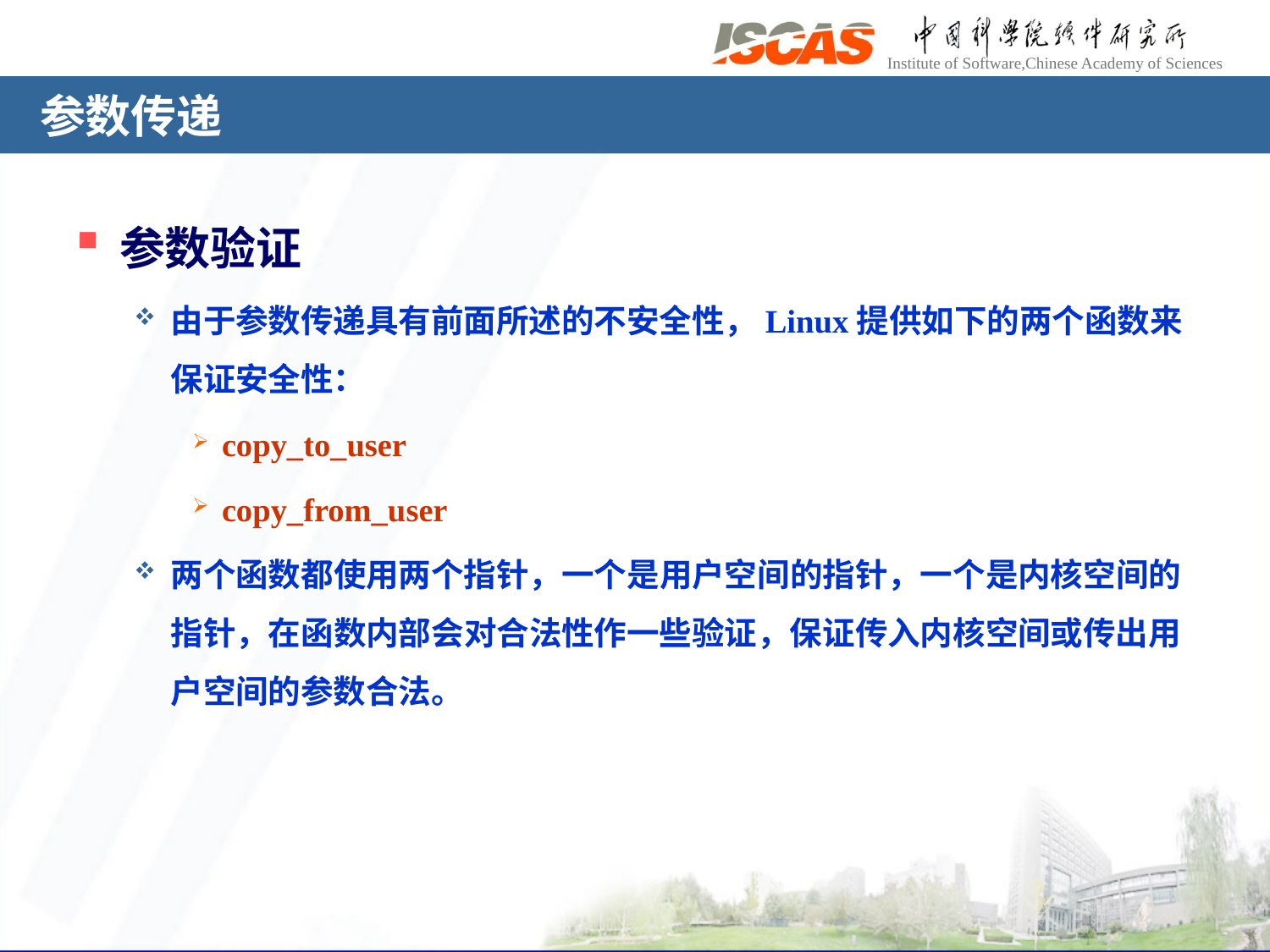

# 参数传递
参数验证
由于参数传递具有前面所述的不安全性，Linux提供如下的两个函数来保证安全性：
copy_to_user
copy_from_user
两个函数都使用两个指针，一个是用户空间的指针，一个是内核空间的指针，在函数内部会对合法性作一些验证，保证传入内核空间或传出用户空间的参数合法。